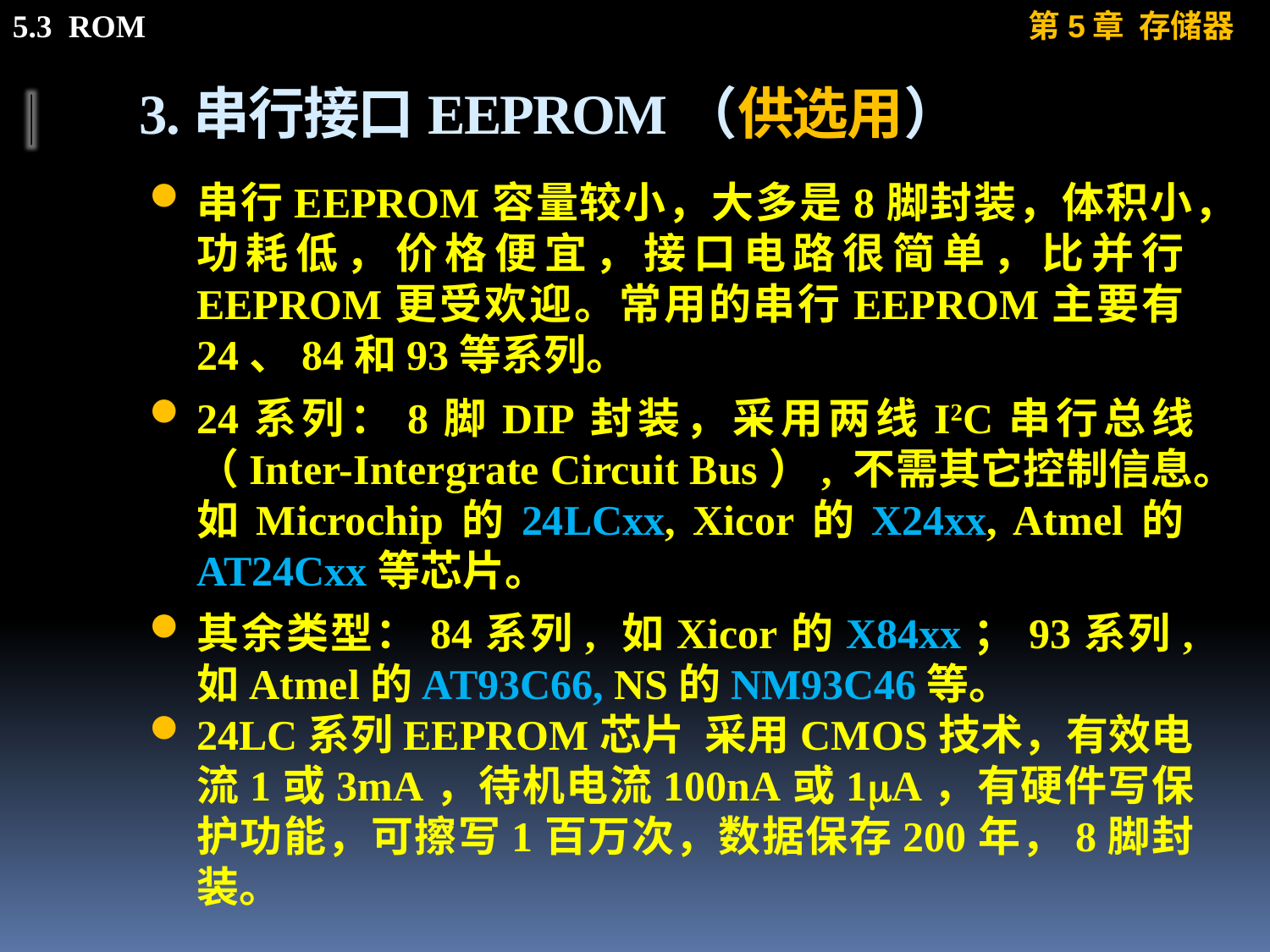

# 3.串行接口EEPROM（供选用）
串行EEPROM容量较小，大多是8脚封装，体积小，功耗低，价格便宜，接口电路很简单，比并行EEPROM更受欢迎。常用的串行EEPROM主要有24、84和93等系列。
24系列：8脚DIP封装，采用两线I2C串行总线（Inter-Intergrate Circuit Bus）, 不需其它控制信息。如Microchip的24LCxx, Xicor的X24xx, Atmel的AT24Cxx等芯片。
其余类型：84系列, 如Xicor的X84xx；93系列, 如Atmel的AT93C66, NS的NM93C46等。
24LC系列EEPROM芯片  采用CMOS技术，有效电流1或3mA，待机电流100nA或1μA，有硬件写保护功能，可擦写1百万次，数据保存200年，8脚封装。